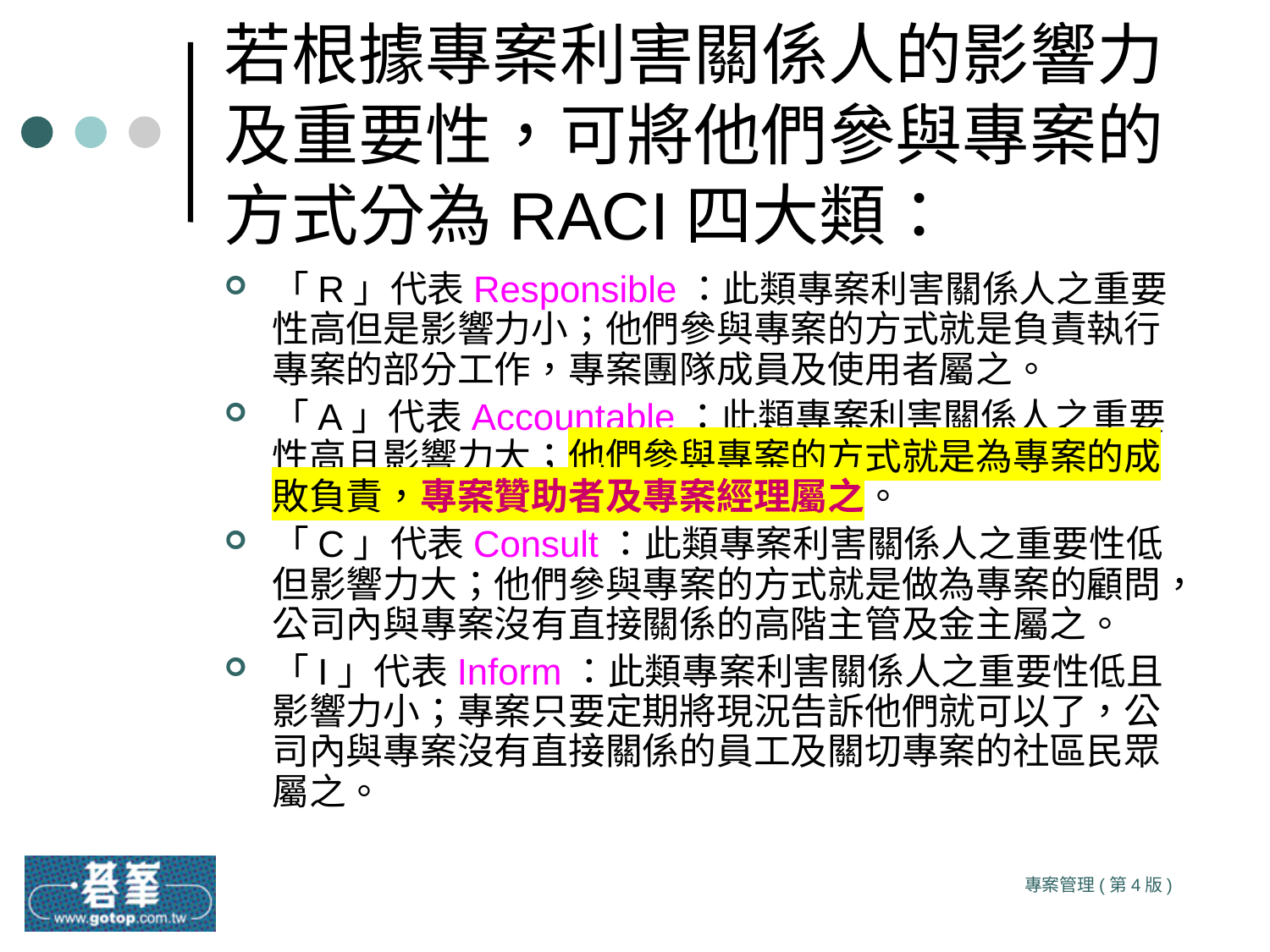

# 若根據專案利害關係人的影響力及重要性，可將他們參與專案的方式分為RACI四大類：
「R」代表Responsible：此類專案利害關係人之重要性高但是影響力小；他們參與專案的方式就是負責執行專案的部分工作，專案團隊成員及使用者屬之。
「A」代表Accountable：此類專案利害關係人之重要性高且影響力大；他們參與專案的方式就是為專案的成敗負責，專案贊助者及專案經理屬之。
「C」代表Consult：此類專案利害關係人之重要性低但影響力大；他們參與專案的方式就是做為專案的顧問，公司內與專案沒有直接關係的高階主管及金主屬之。
「I」代表Inform：此類專案利害關係人之重要性低且影響力小；專案只要定期將現況告訴他們就可以了，公司內與專案沒有直接關係的員工及關切專案的社區民眾屬之。
專案管理(第4版)